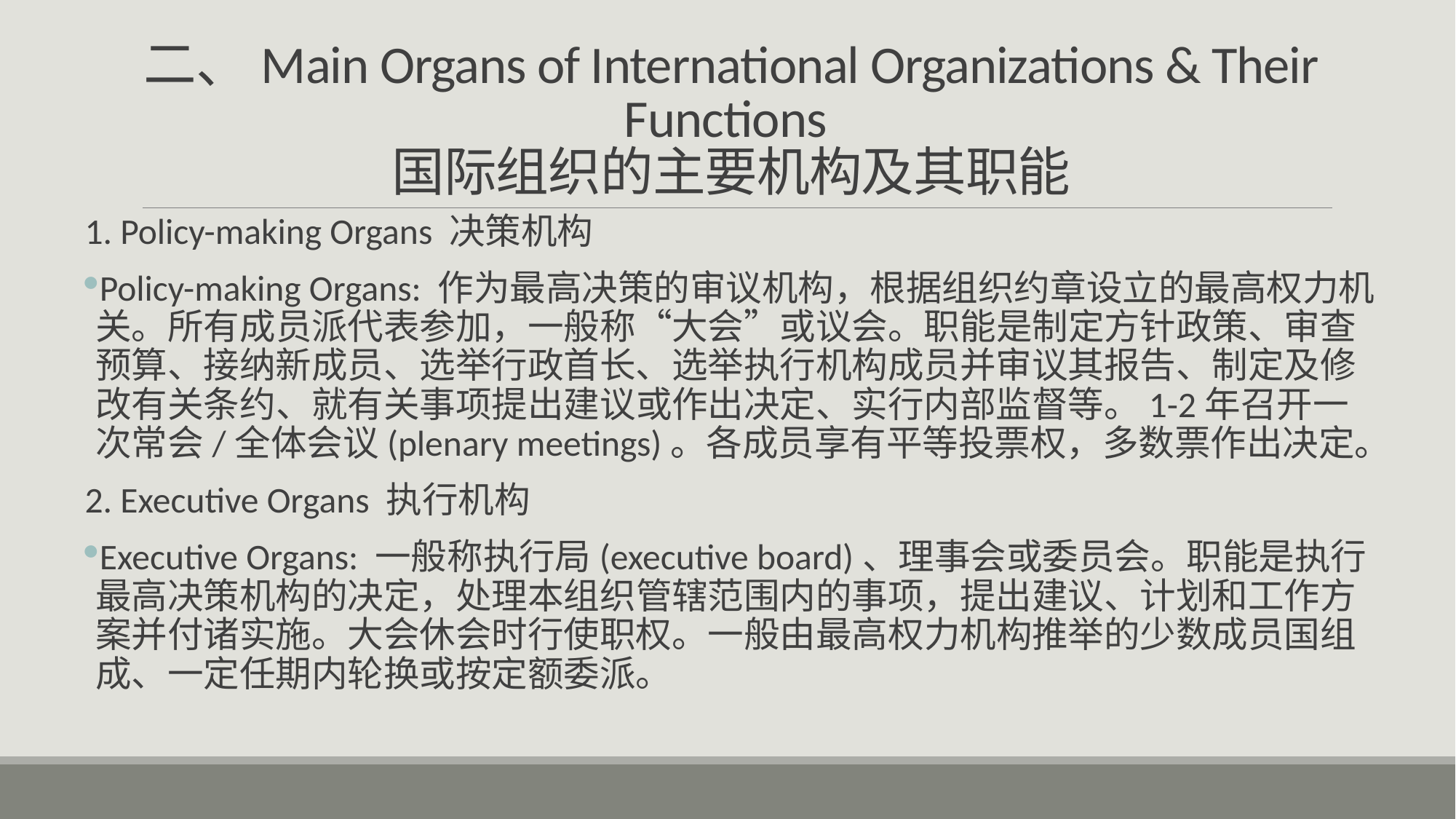

# 二、Main Organs of International Organizations & Their Functions 国际组织的主要机构及其职能
1. Policy-making Organs 决策机构
Policy-making Organs: 作为最高决策的审议机构，根据组织约章设立的最高权力机关。所有成员派代表参加，一般称“大会”或议会。职能是制定方针政策、审查预算、接纳新成员、选举行政首长、选举执行机构成员并审议其报告、制定及修改有关条约、就有关事项提出建议或作出决定、实行内部监督等。1-2年召开一次常会/全体会议(plenary meetings)。各成员享有平等投票权，多数票作出决定。
2. Executive Organs 执行机构
Executive Organs: 一般称执行局(executive board)、理事会或委员会。职能是执行最高决策机构的决定，处理本组织管辖范围内的事项，提出建议、计划和工作方案并付诸实施。大会休会时行使职权。一般由最高权力机构推举的少数成员国组成、一定任期内轮换或按定额委派。